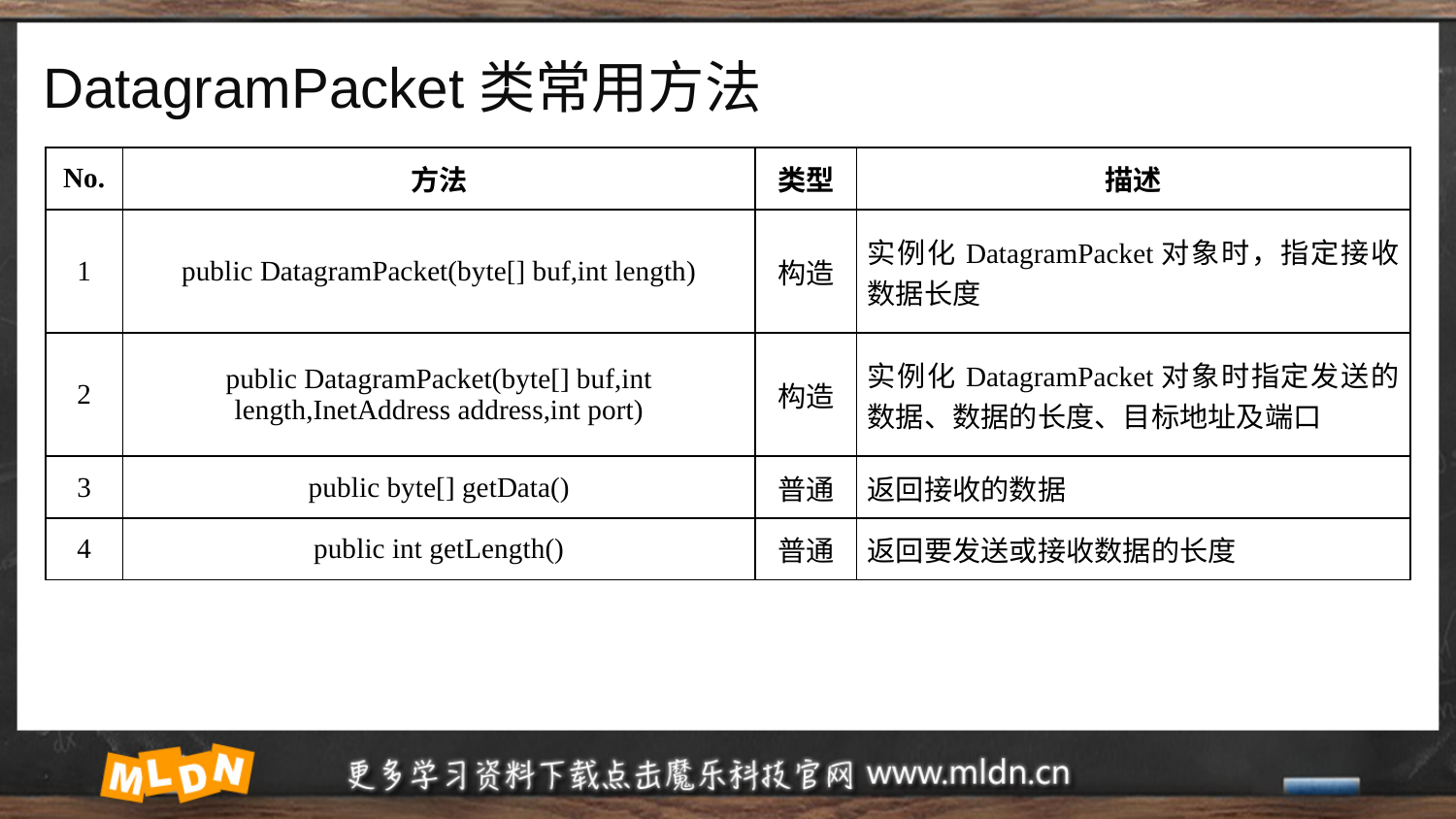

# DatagramPacket类常用方法
| No. | 方法 | 类型 | 描述 |
| --- | --- | --- | --- |
| 1 | public DatagramPacket(byte[] buf,int length) | 构造 | 实例化DatagramPacket对象时，指定接收数据长度 |
| 2 | public DatagramPacket(byte[] buf,int length,InetAddress address,int port) | 构造 | 实例化DatagramPacket对象时指定发送的数据、数据的长度、目标地址及端口 |
| 3 | public byte[] getData() | 普通 | 返回接收的数据 |
| 4 | public int getLength() | 普通 | 返回要发送或接收数据的长度 |